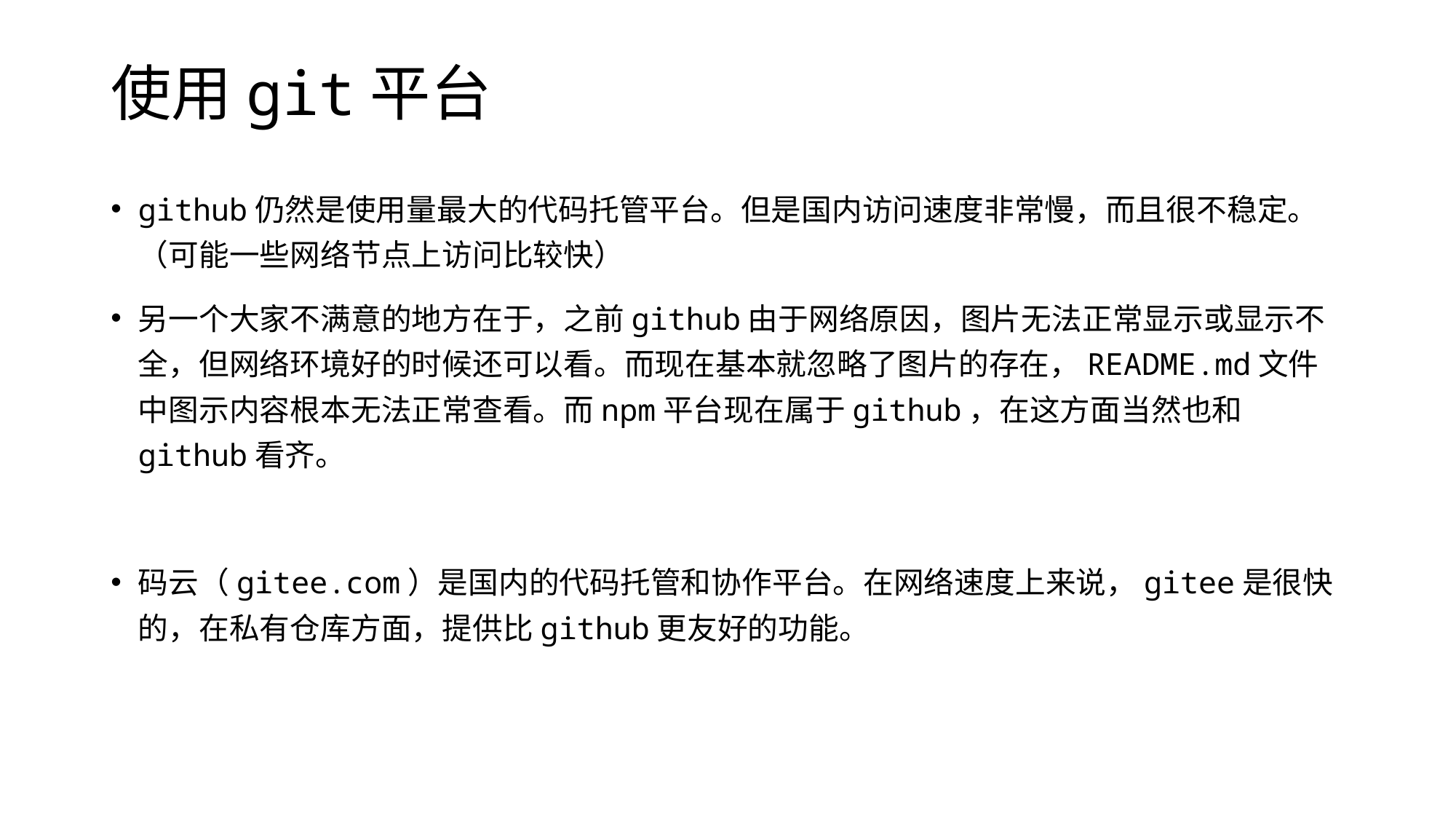

# 使用git平台
github仍然是使用量最大的代码托管平台。但是国内访问速度非常慢，而且很不稳定。（可能一些网络节点上访问比较快）
另一个大家不满意的地方在于，之前github由于网络原因，图片无法正常显示或显示不全，但网络环境好的时候还可以看。而现在基本就忽略了图片的存在，README.md文件中图示内容根本无法正常查看。而npm平台现在属于github，在这方面当然也和github看齐。

码云（gitee.com）是国内的代码托管和协作平台。在网络速度上来说，gitee是很快的，在私有仓库方面，提供比github更友好的功能。